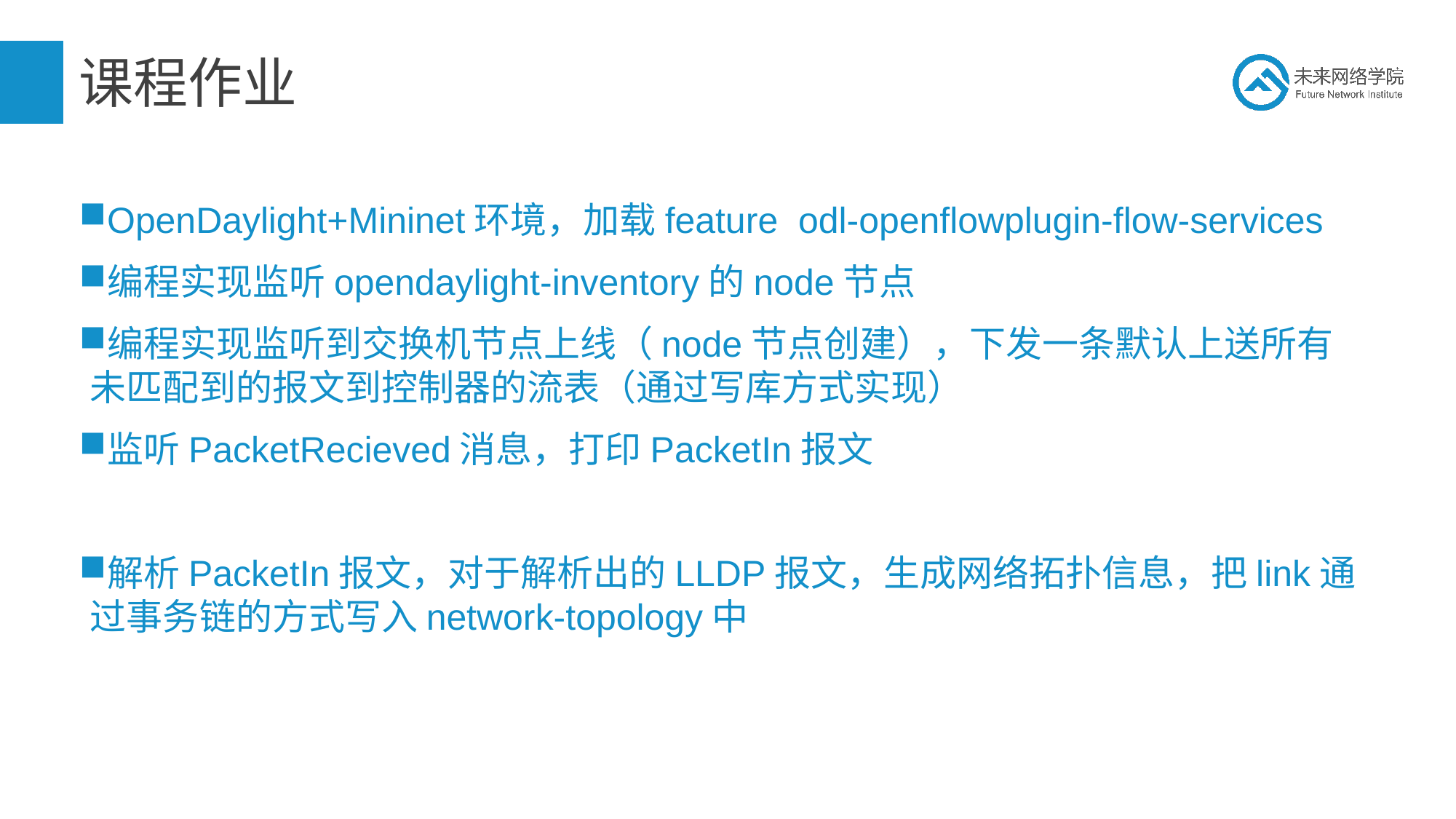

# 课程作业
OpenDaylight+Mininet环境，加载feature  odl-openflowplugin-flow-services
编程实现监听opendaylight-inventory的node节点
编程实现监听到交换机节点上线（node节点创建），下发一条默认上送所有未匹配到的报文到控制器的流表（通过写库方式实现）
监听PacketRecieved消息，打印PacketIn报文

解析PacketIn报文，对于解析出的LLDP报文，生成网络拓扑信息，把link通过事务链的方式写入network-topology中